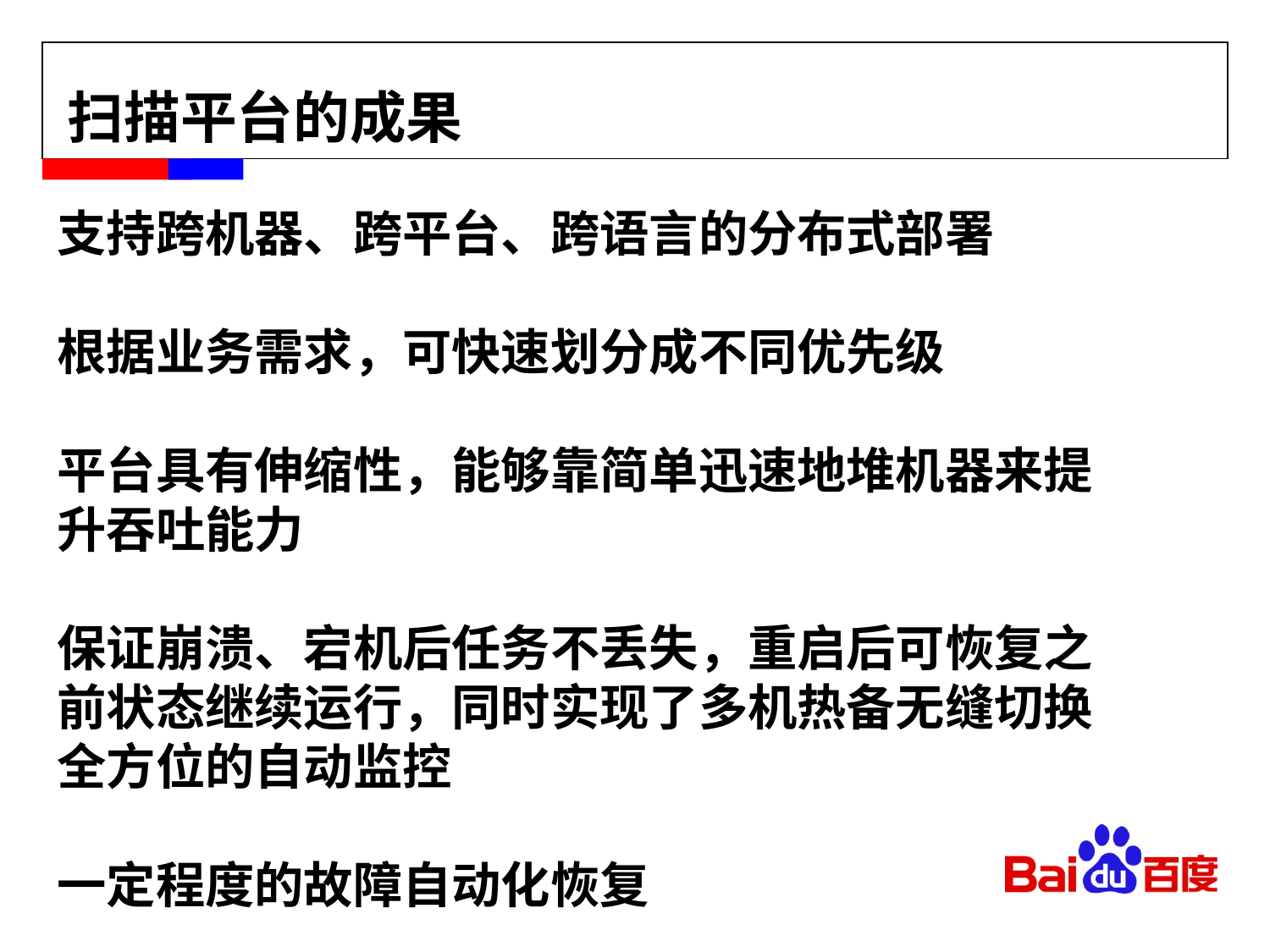

扫描平台的成果
支持跨机器、跨平台、跨语言的分布式部署

根据业务需求，可快速划分成不同优先级

平台具有伸缩性，能够靠简单迅速地堆机器来提升吞吐能力

保证崩溃、宕机后任务不丢失，重启后可恢复之前状态继续运行，同时实现了多机热备无缝切换
全方位的自动监控

一定程度的故障自动化恢复

### Chart

| Category |
|---|